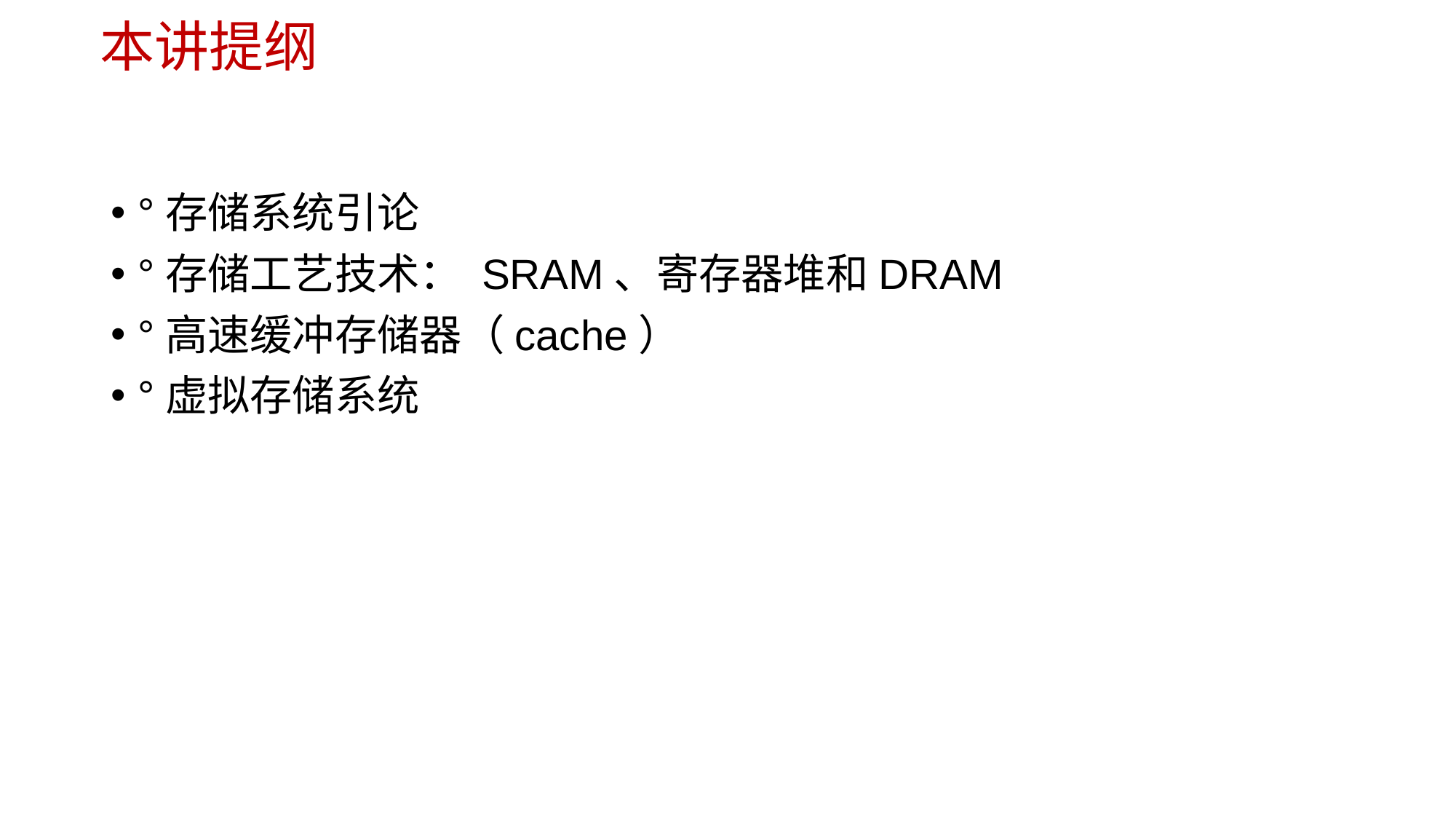

# 本讲提纲
°存储系统引论
°存储工艺技术： SRAM、寄存器堆和DRAM
°高速缓冲存储器（cache）
°虚拟存储系统